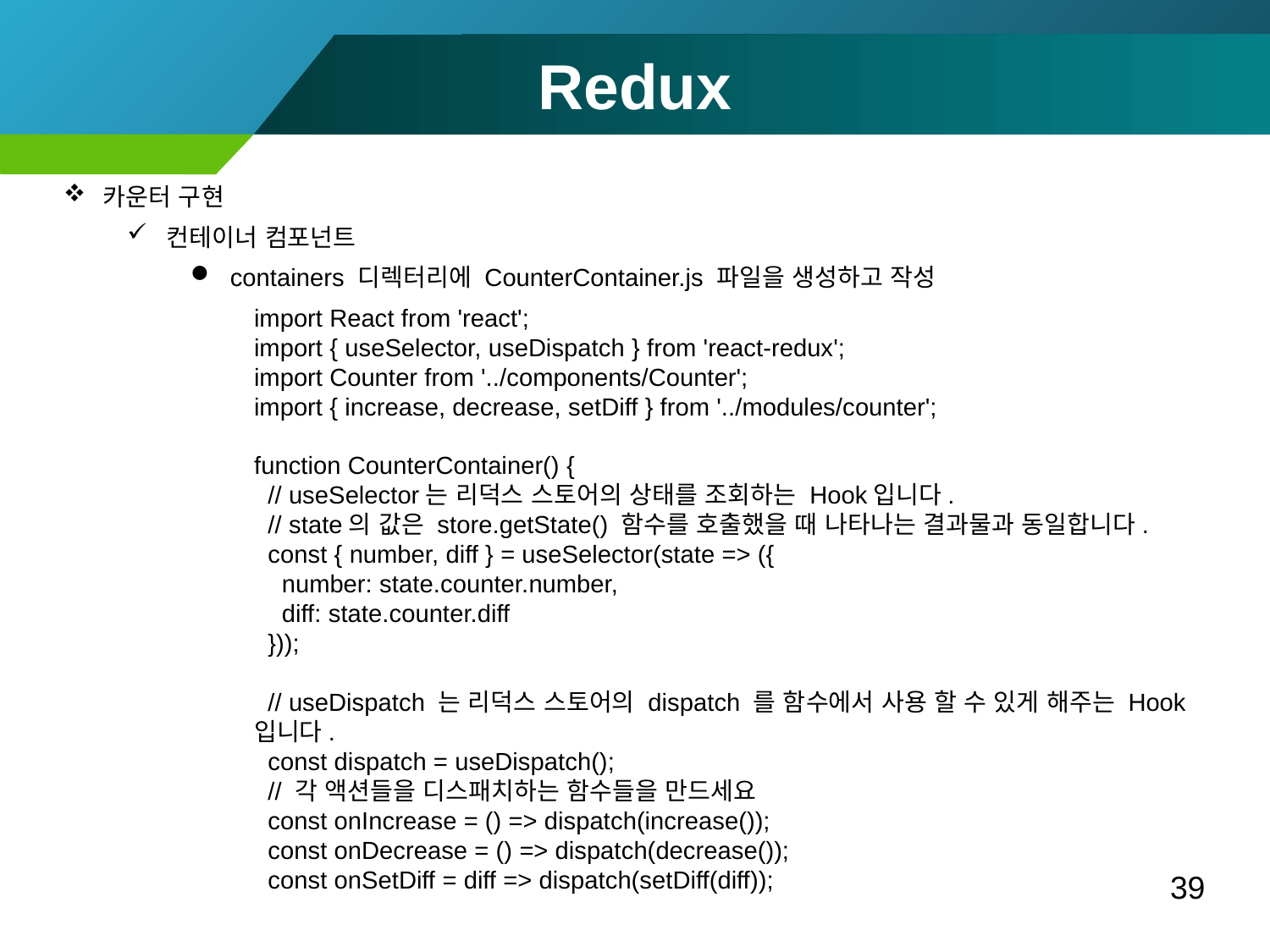

Redux
카운터 구현
컨테이너 컴포넌트
containers 디렉터리에 CounterContainer.js 파일을 생성하고 작성
import React from 'react';
import { useSelector, useDispatch } from 'react-redux';
import Counter from '../components/Counter';
import { increase, decrease, setDiff } from '../modules/counter';

function CounterContainer() {
  // useSelector는 리덕스 스토어의 상태를 조회하는 Hook입니다.
  // state의 값은 store.getState() 함수를 호출했을 때 나타나는 결과물과 동일합니다.
  const { number, diff } = useSelector(state => ({
    number: state.counter.number,
    diff: state.counter.diff
  }));

  // useDispatch 는 리덕스 스토어의 dispatch 를 함수에서 사용 할 수 있게 해주는 Hook 입니다.
  const dispatch = useDispatch();
  // 각 액션들을 디스패치하는 함수들을 만드세요
  const onIncrease = () => dispatch(increase());
  const onDecrease = () => dispatch(decrease());
  const onSetDiff = diff => dispatch(setDiff(diff));
39